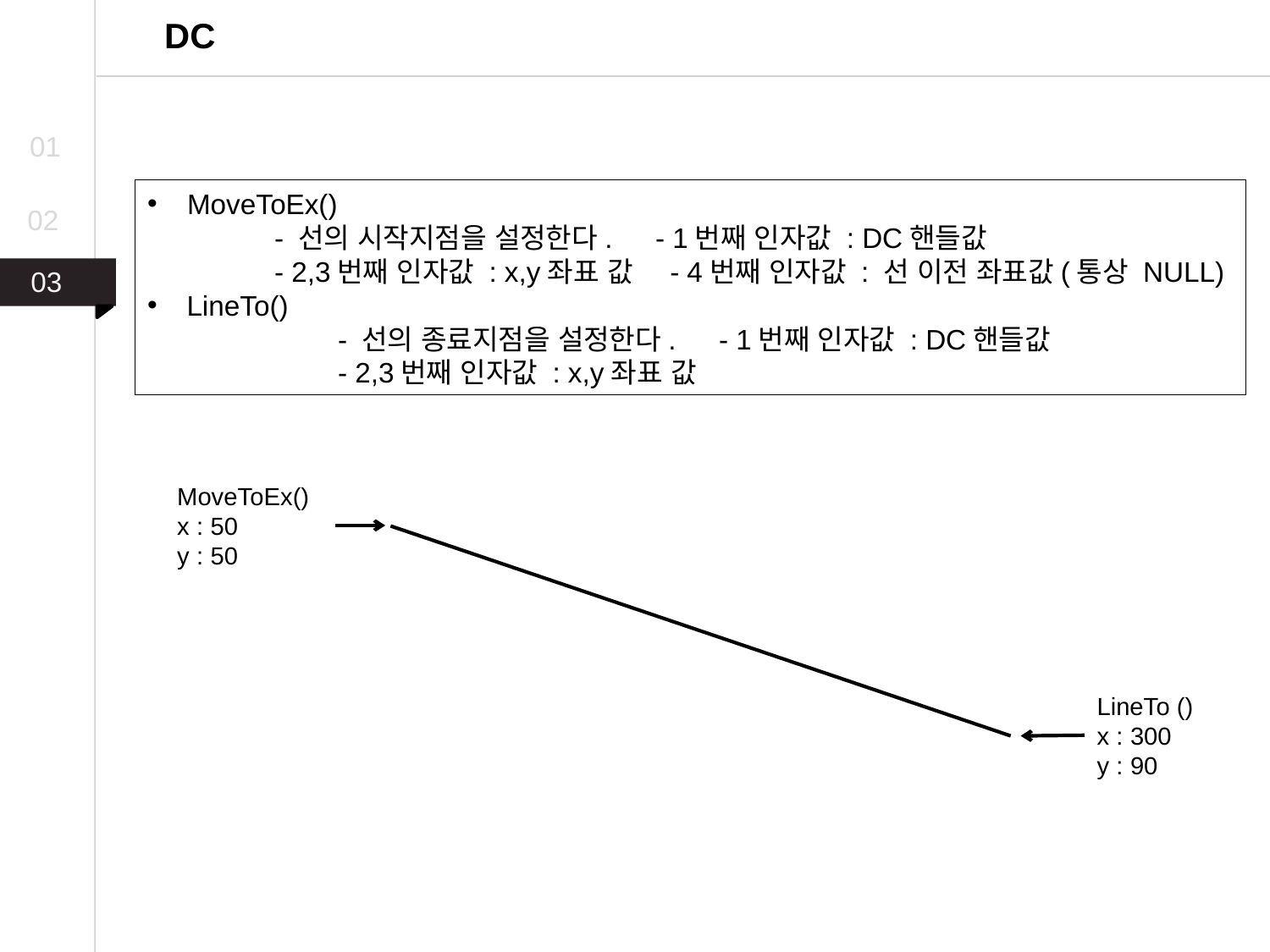

DC
01
MoveToEx()
	- 선의 시작지점을 설정한다.	- 1번째 인자값 : DC핸들값
	- 2,3번째 인자값 : x,y좌표 값	 - 4번째 인자값 : 선 이전 좌표값(통상 NULL)
  LineTo()
	- 선의 종료지점을 설정한다.	- 1번째 인자값 : DC핸들값
	- 2,3번째 인자값 : x,y좌표 값
02
03

03
02

MoveToEx()
x : 50
y : 50
LineTo ()
x : 300
y : 90